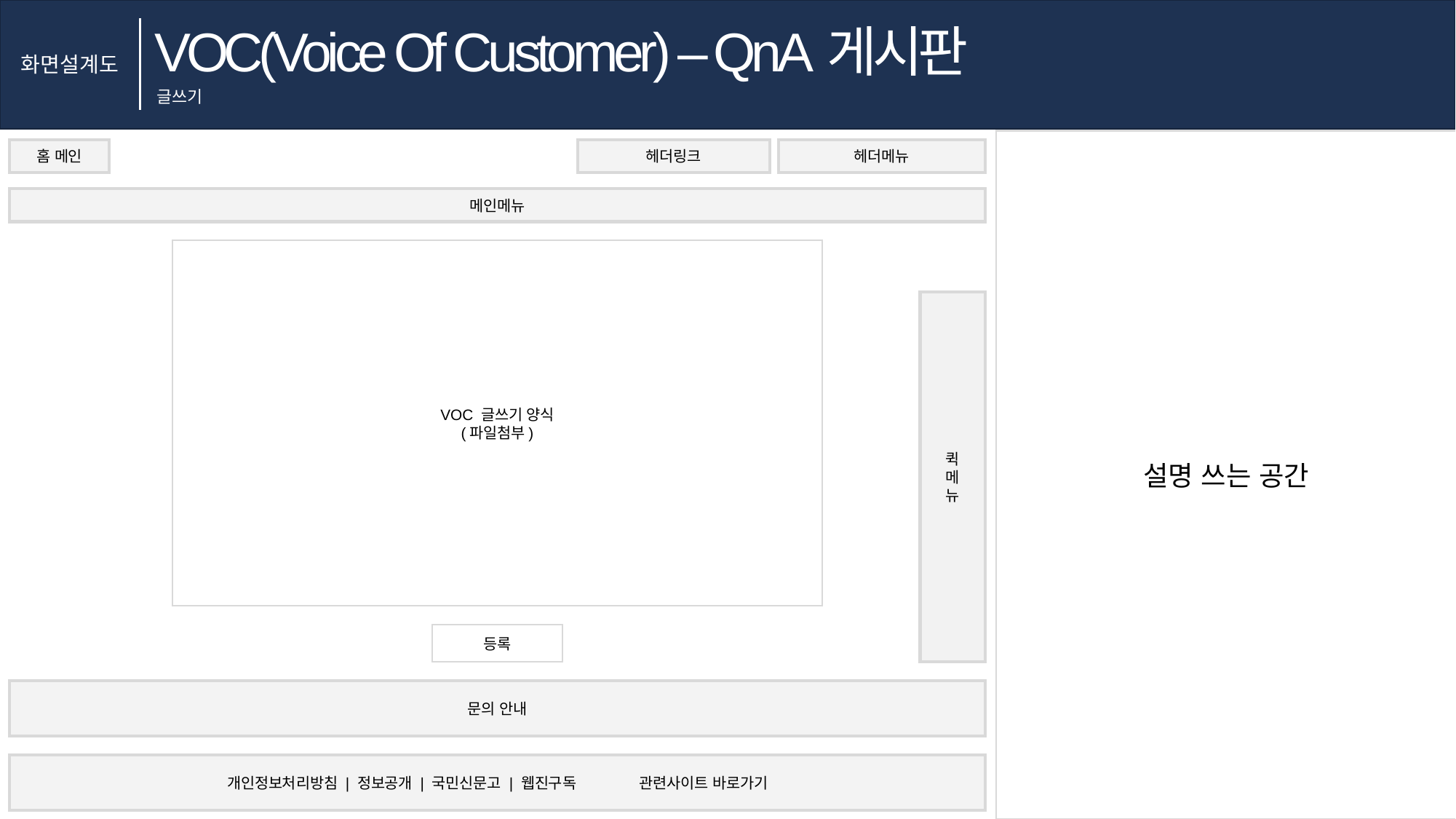

VOC(Voice Of Customer) – QnA게시판
화면설계도
글쓰기
설명 쓰는 공간
헤더링크
홈 메인
헤더메뉴
메인메뉴
VOC 글쓰기 양식
(파일첨부)
퀵
메
뉴
등록
문의 안내
개인정보처리방침 | 정보공개 | 국민신문고 | 웹진구독               관련사이트 바로가기